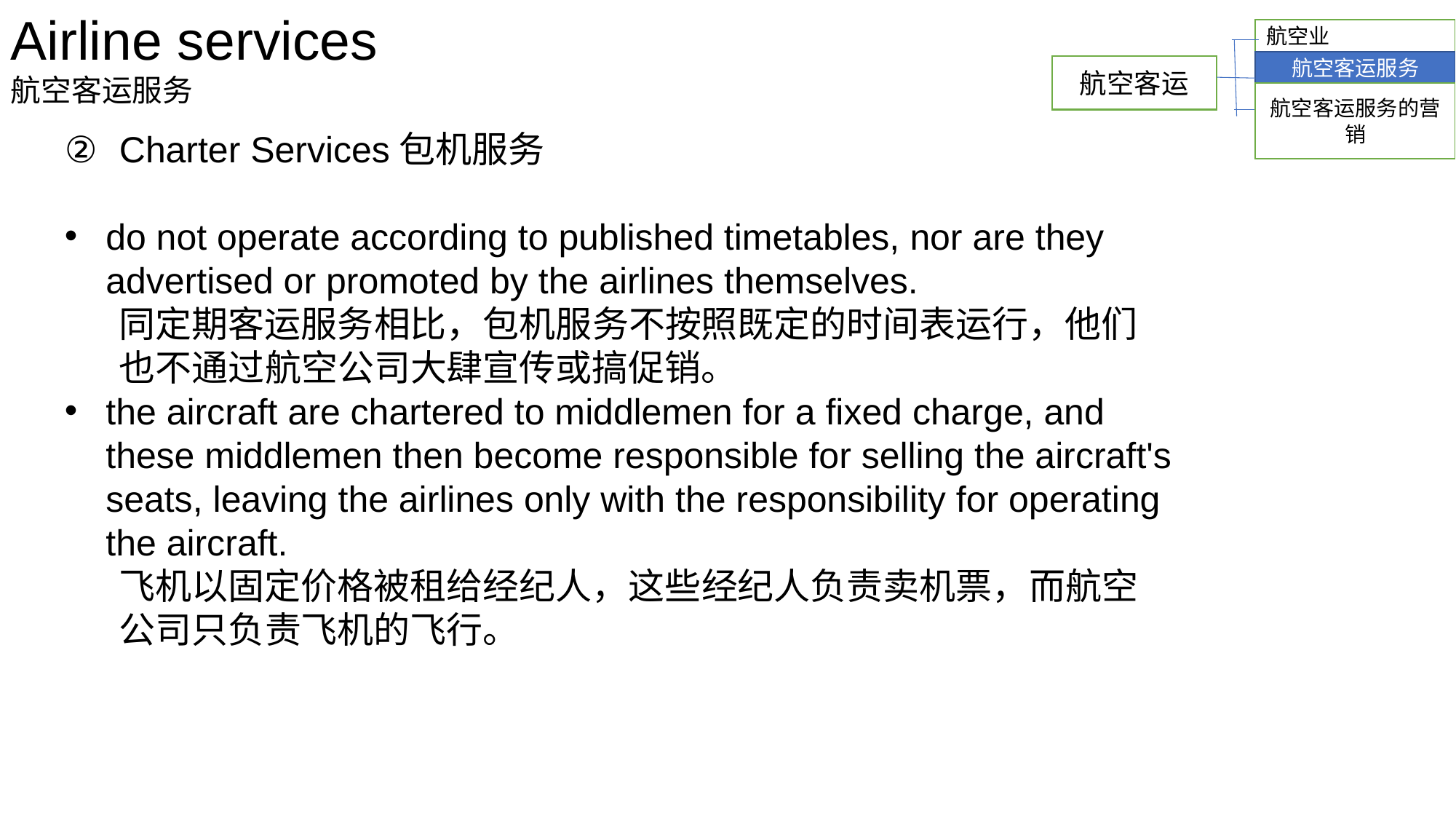

Airline services
航空客运服务
航空业
航空客运服务
航空客运
航空客运服务的营销
Charter Services包机服务

do not operate according to published timetables, nor are they advertised or promoted by the airlines themselves.
同定期客运服务相比，包机服务不按照既定的时间表运行，他们也不通过航空公司大肆宣传或搞促销。
the aircraft are chartered to middlemen for a fixed charge, and these middlemen then become responsible for selling the aircraft's seats, leaving the airlines only with the responsibility for operating the aircraft.
飞机以固定价格被租给经纪人，这些经纪人负责卖机票，而航空公司只负责飞机的飞行。